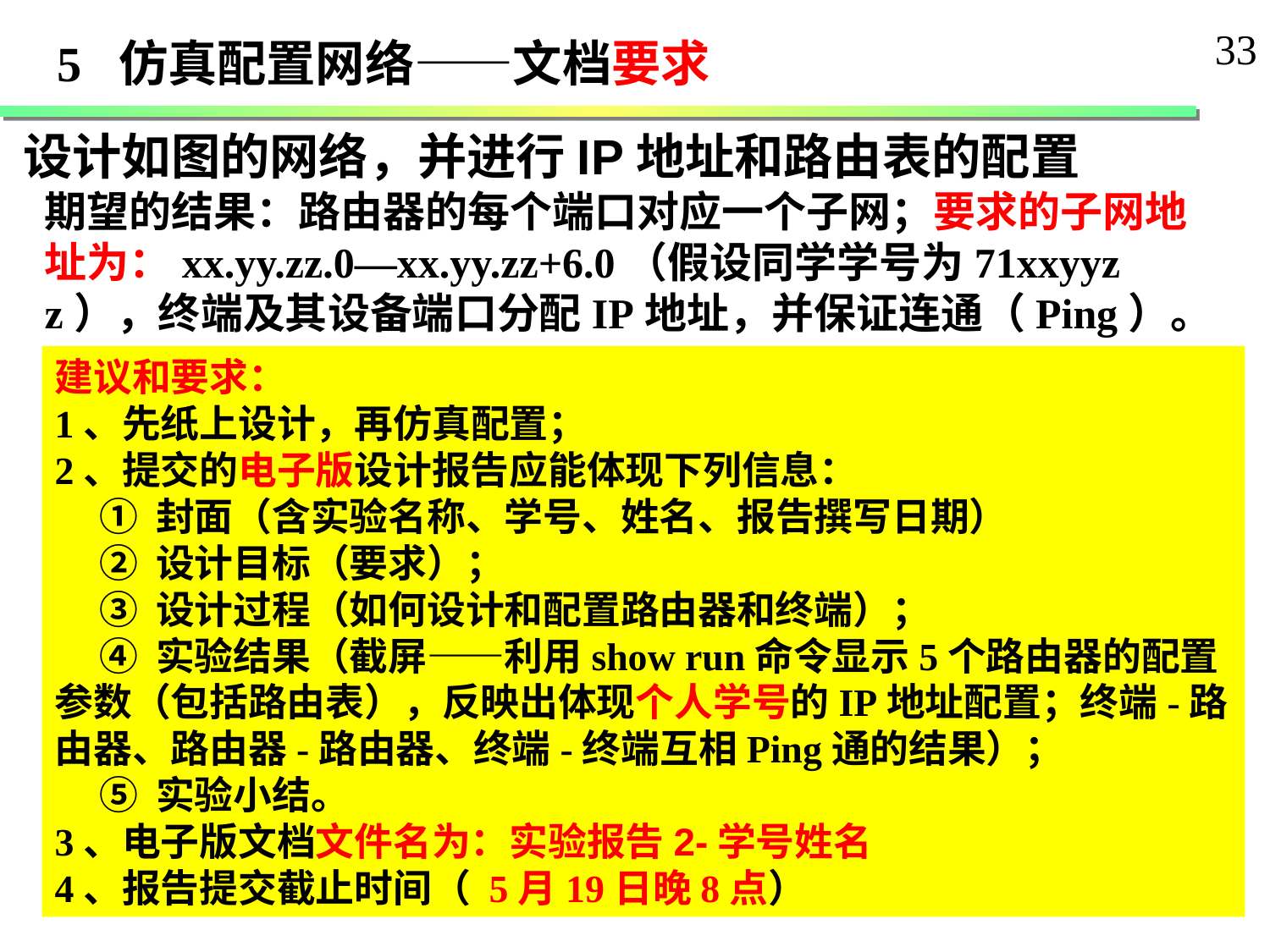

33
5  仿真配置网络——文档要求

设计如图的网络，并进行IP地址和路由表的配置
期望的结果：路由器的每个端口对应一个子网；要求的子网地址为：xx.yy.zz.0—xx.yy.zz+6.0（假设同学学号为71xxyyzz），终端及其设备端口分配IP地址，并保证连通（Ping）。
建议和要求：
1、先纸上设计，再仿真配置；
2、提交的电子版设计报告应能体现下列信息：
     ① 封面（含实验名称、学号、姓名、报告撰写日期）
     ② 设计目标（要求）；
     ③ 设计过程（如何设计和配置路由器和终端）；
     ④ 实验结果（截屏——利用show run命令显示5个路由器的配置参数（包括路由表），反映出体现个人学号的IP地址配置；终端-路由器、路由器-路由器、终端-终端互相Ping通的结果）；
     ⑤ 实验小结。
3、电子版文档文件名为：实验报告2-学号姓名
4、报告提交截止时间（ 5月19日晚8点）